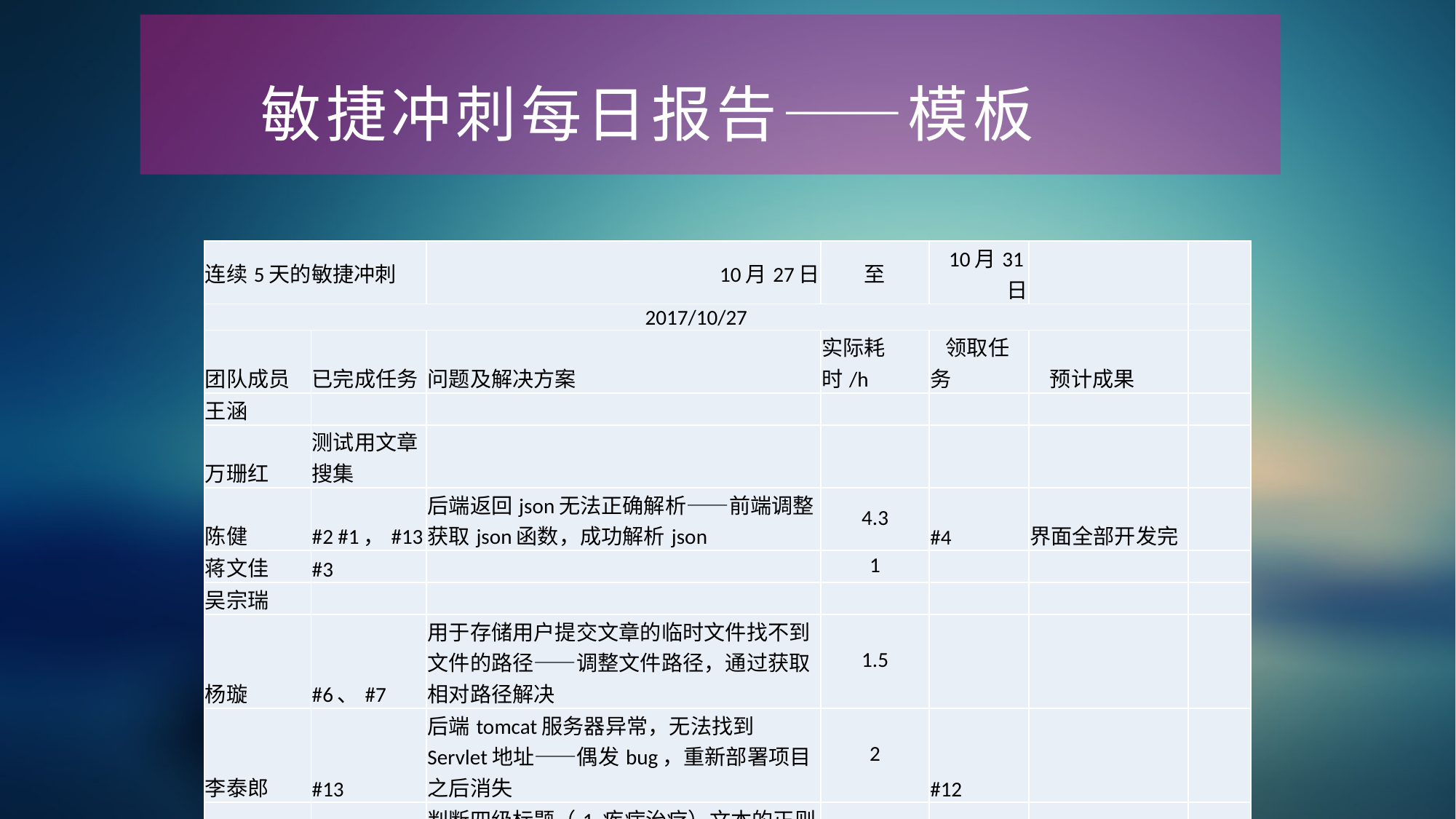

敏捷冲刺每日报告——模板
| 连续5天的敏捷冲刺 |  | 10月27日 | 至 | 10月31日 |  |  |
| --- | --- | --- | --- | --- | --- | --- |
| 2017/10/27 |  |  |  |  |  |  |
| 团队成员 | 已完成任务 | 问题及解决方案 | 实际耗时/h | 领取任务 | 预计成果 |  |
| 王涵 |  |  |  |  |  |  |
| 万珊红 | 测试用文章搜集 |  |  |  |  |  |
| 陈健 | #2 #1，#13 | 后端返回json无法正确解析——前端调整获取json函数，成功解析json | 4.3 | #4 | 界面全部开发完 |  |
| 蒋文佳 | #3 |  | 1 |  |  |  |
| 吴宗瑞 |  |  |  |  |  |  |
| 杨璇 | #6、#7 | 用于存储用户提交文章的临时文件找不到文件的路径——调整文件路径，通过获取相对路径解决 | 1.5 |  |  |  |
| 李泰郎 | #13 | 后端tomcat服务器异常，无法找到Servlet地址——偶发bug，重新部署项目之后消失 | 2 | #12 |  |  |
| 乔雨 | #8的部分 | 判断四级标题（1.疾病治疗）文本的正则表达式错误，免识别正文，但同时也识别不了标题——重新修改正则表达式之后识别正确 | 7 | #8 | 全部完成 |  |
|  |  |  |  |  |  |  |